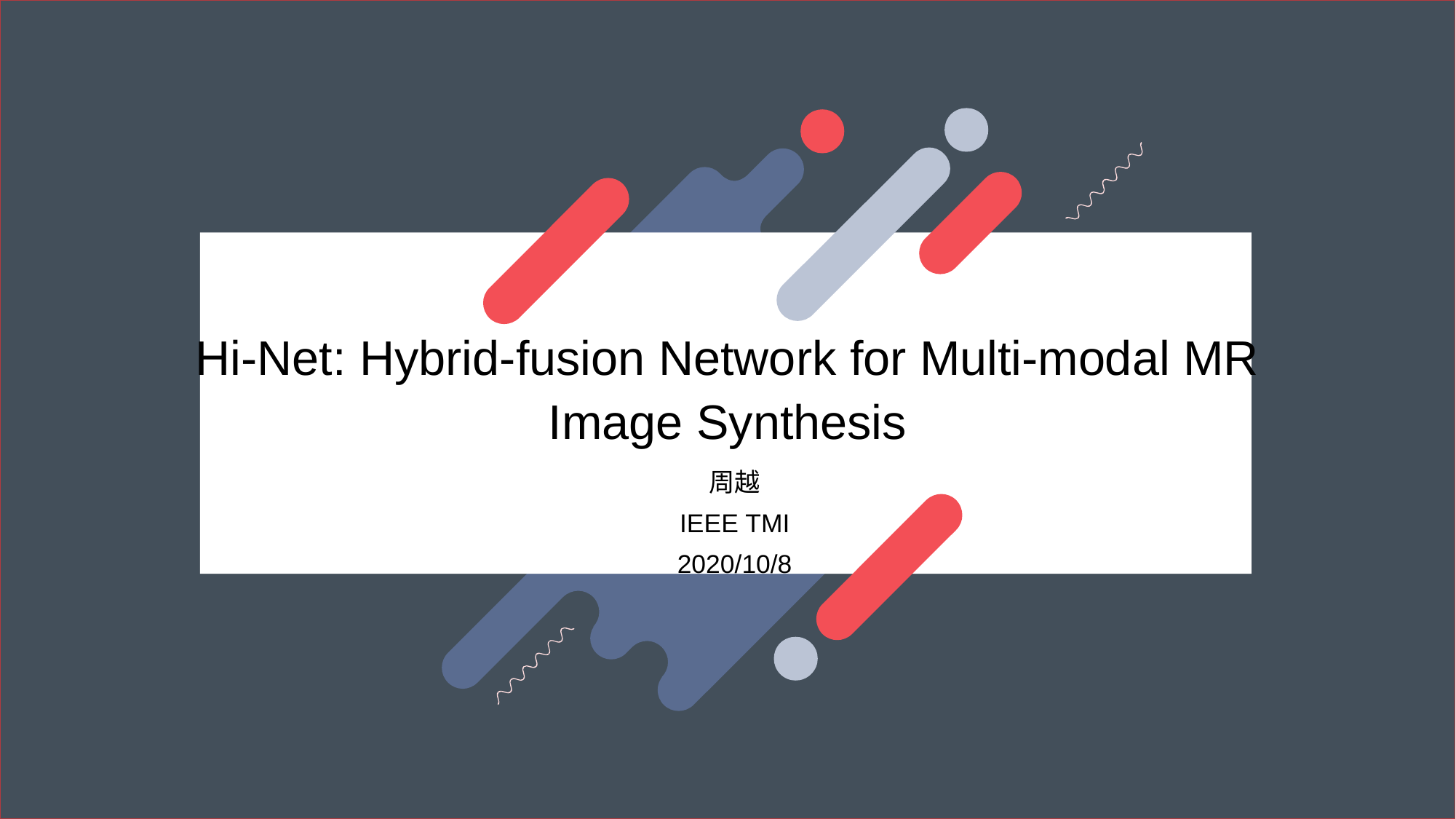

# Hi-Net: Hybrid-fusion Network for Multi-modal MR Image Synthesis
周越
IEEE TMI
2020/10/8